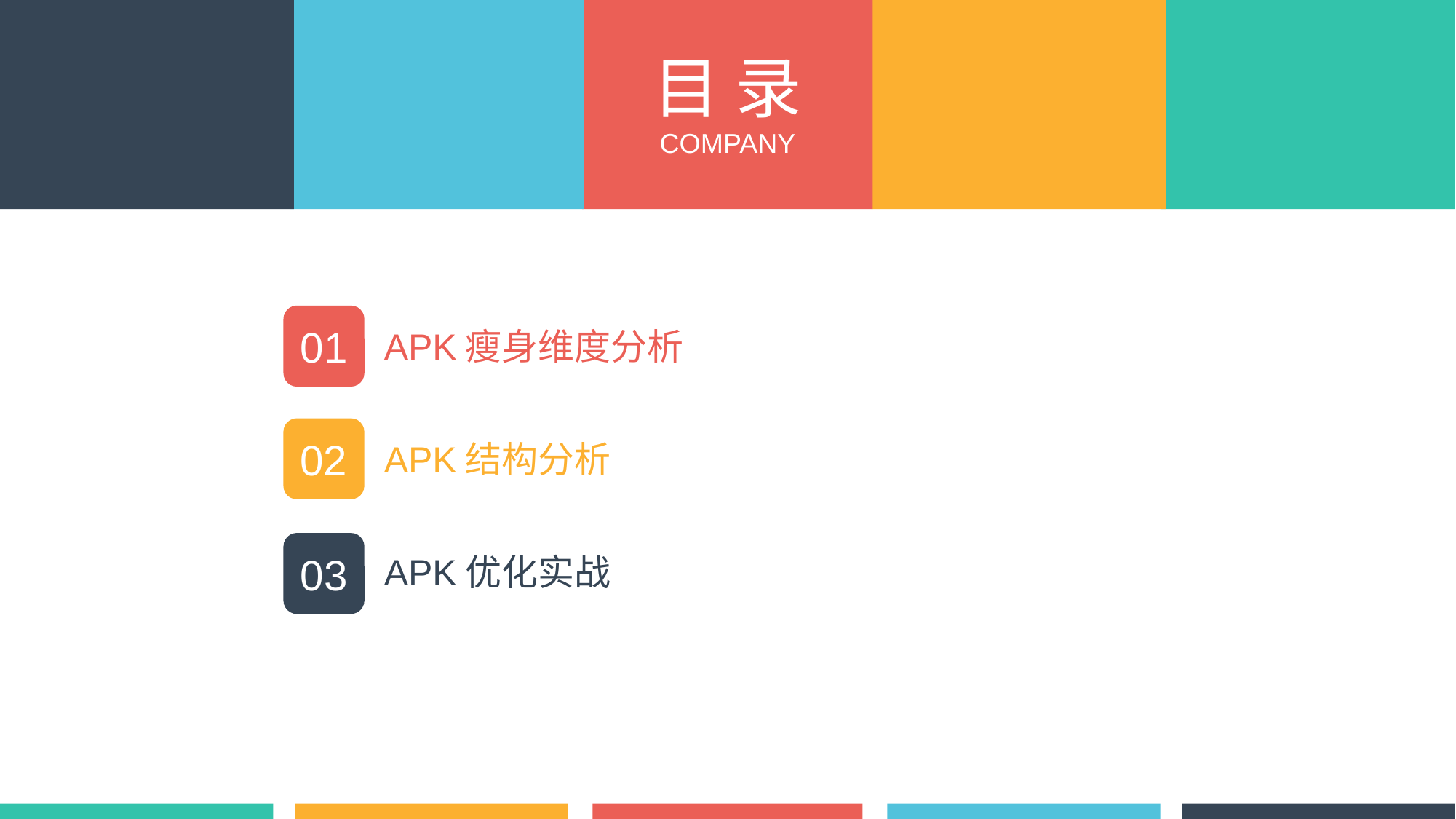

目 录
COMPANY
01
APK瘦身维度分析
02
APK结构分析
03
APK优化实战